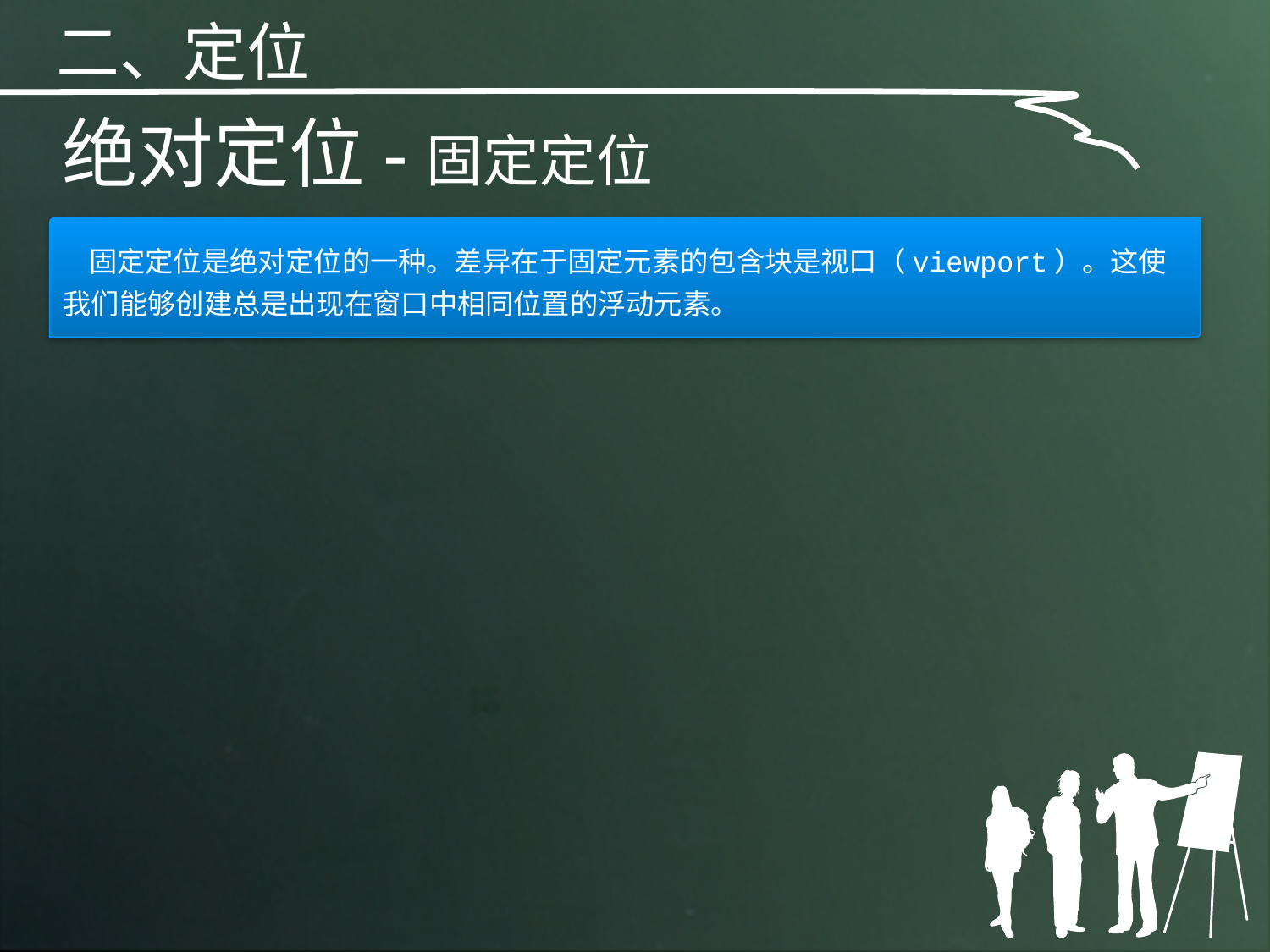

二、定位

绝对定位-固定定位
   固定定位是绝对定位的一种。差异在于固定元素的包含块是视口（viewport）。这使我们能够创建总是出现在窗口中相同位置的浮动元素。